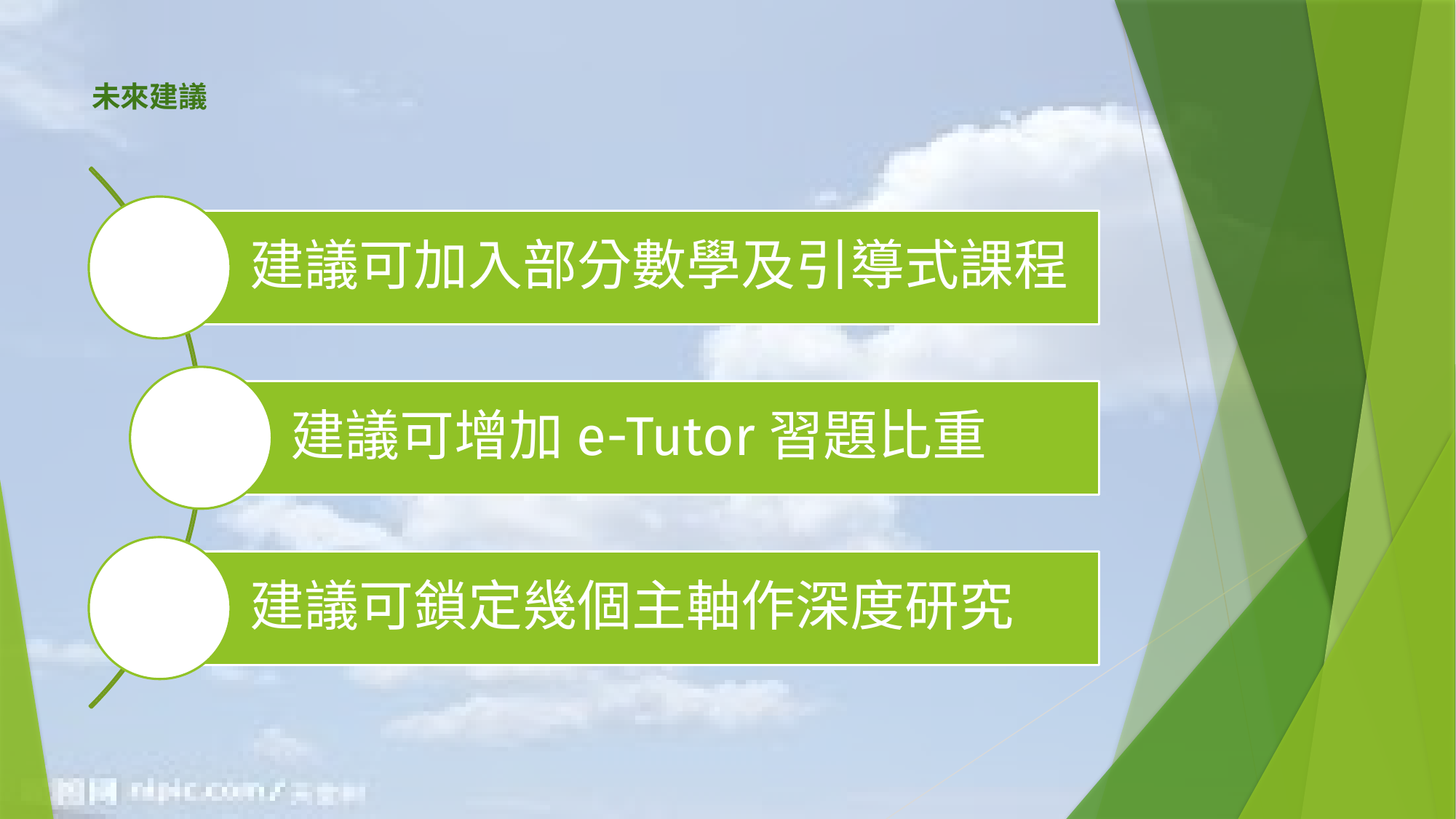

# 未來建議
建議可加入部分數學及引導式課程
建議可增加e-Tutor習題比重
建議可鎖定幾個主軸作深度研究